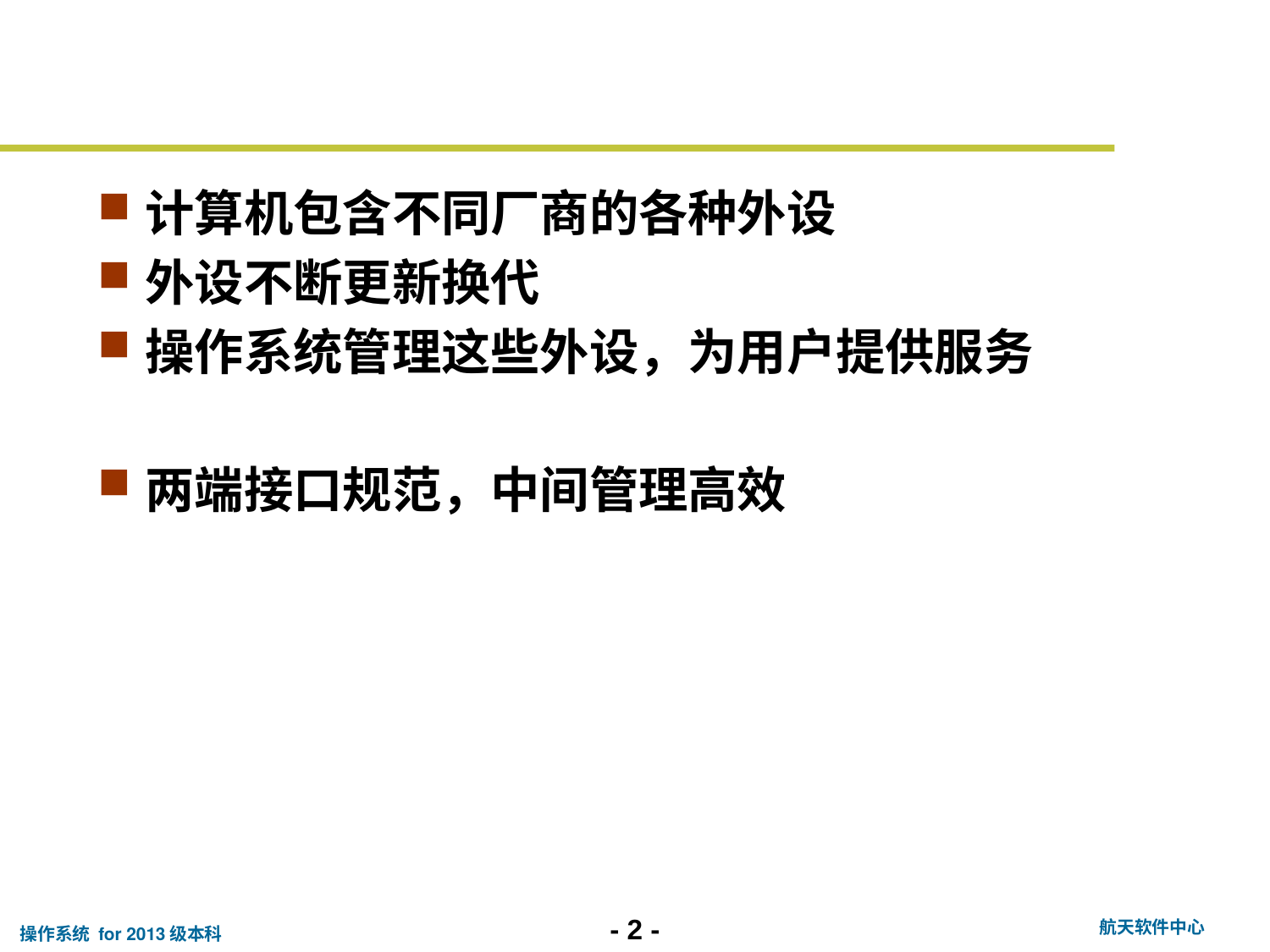

#
计算机包含不同厂商的各种外设
外设不断更新换代
操作系统管理这些外设，为用户提供服务

两端接口规范，中间管理高效